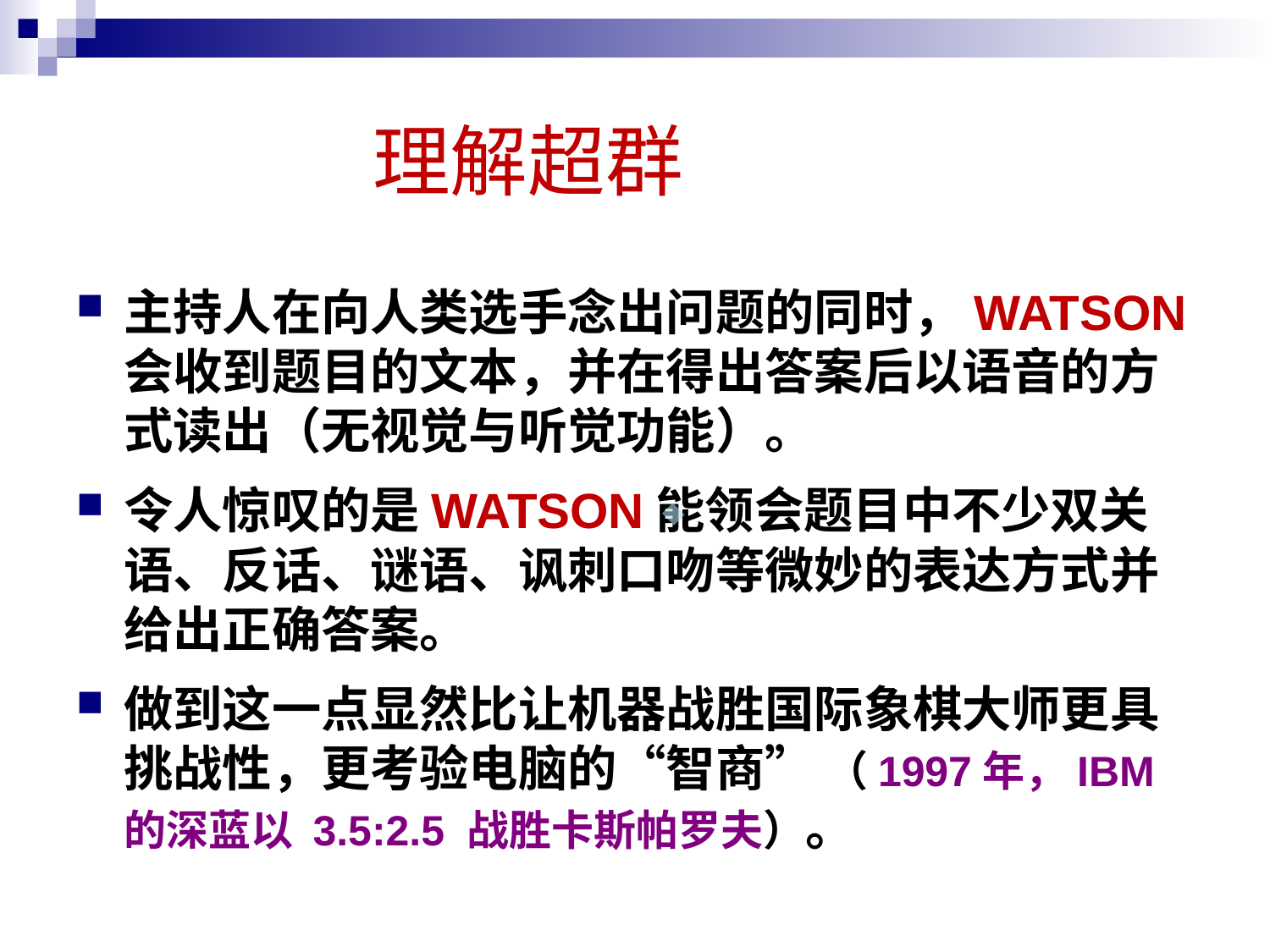

# 理解超群
主持人在向人类选手念出问题的同时，WATSON会收到题目的文本，并在得出答案后以语音的方式读出（无视觉与听觉功能）。
令人惊叹的是WATSON能领会题目中不少双关语、反话、谜语、讽刺口吻等微妙的表达方式并给出正确答案。
做到这一点显然比让机器战胜国际象棋大师更具挑战性，更考验电脑的“智商” （1997年，IBM的深蓝以 3.5:2.5 战胜卡斯帕罗夫）。
.